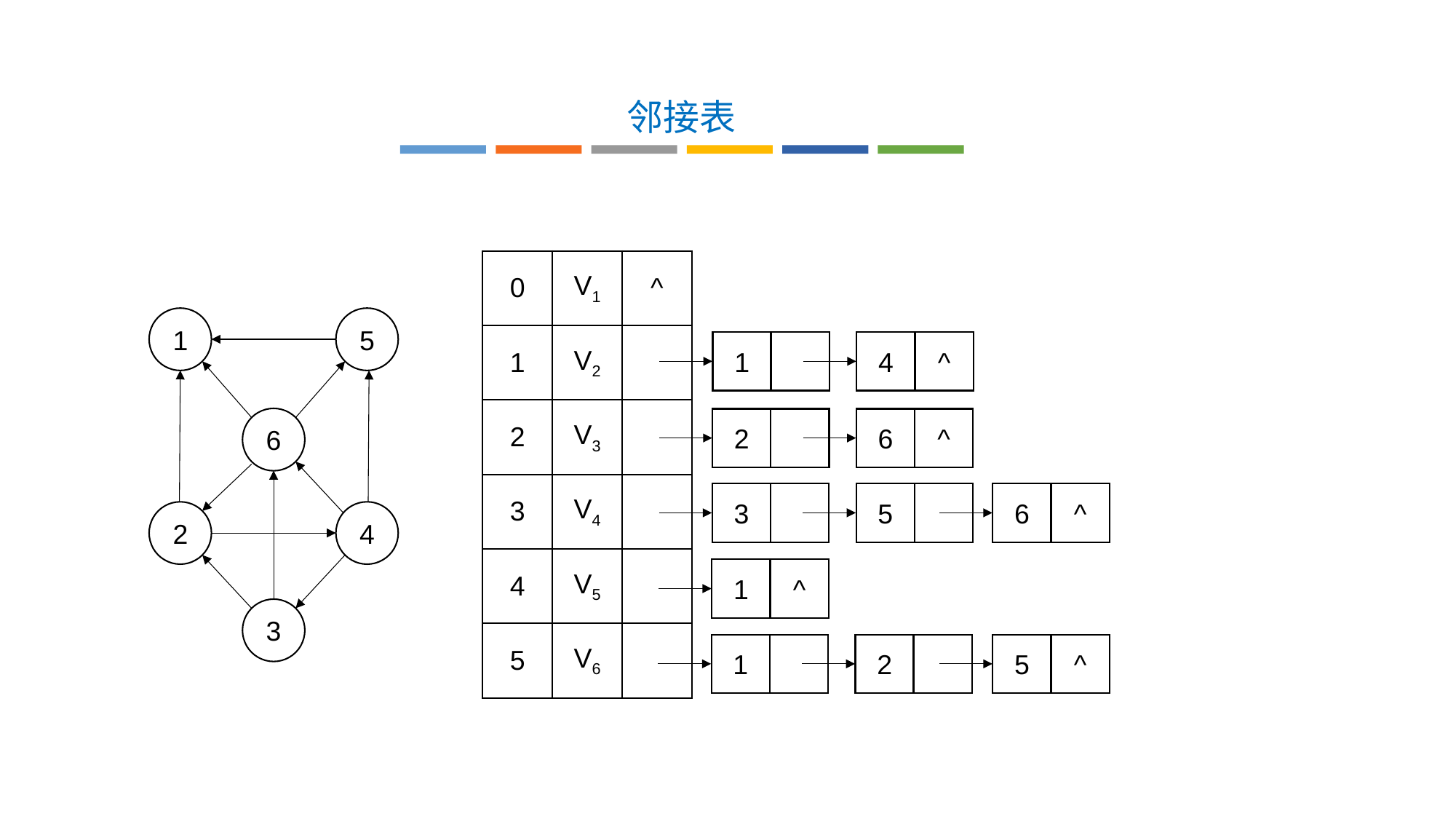

邻接表
| 0 | V1 | ^ |
| --- | --- | --- |
| 1 | V2 |  |
| 2 | V3 |  |
| 3 | V4 |  |
| 4 | V5 |  |
| 5 | V6 |  |
1
5
1

4
^
6
2

6
^
3

5

6
^
2
4
1
^
3
1

2

5
^